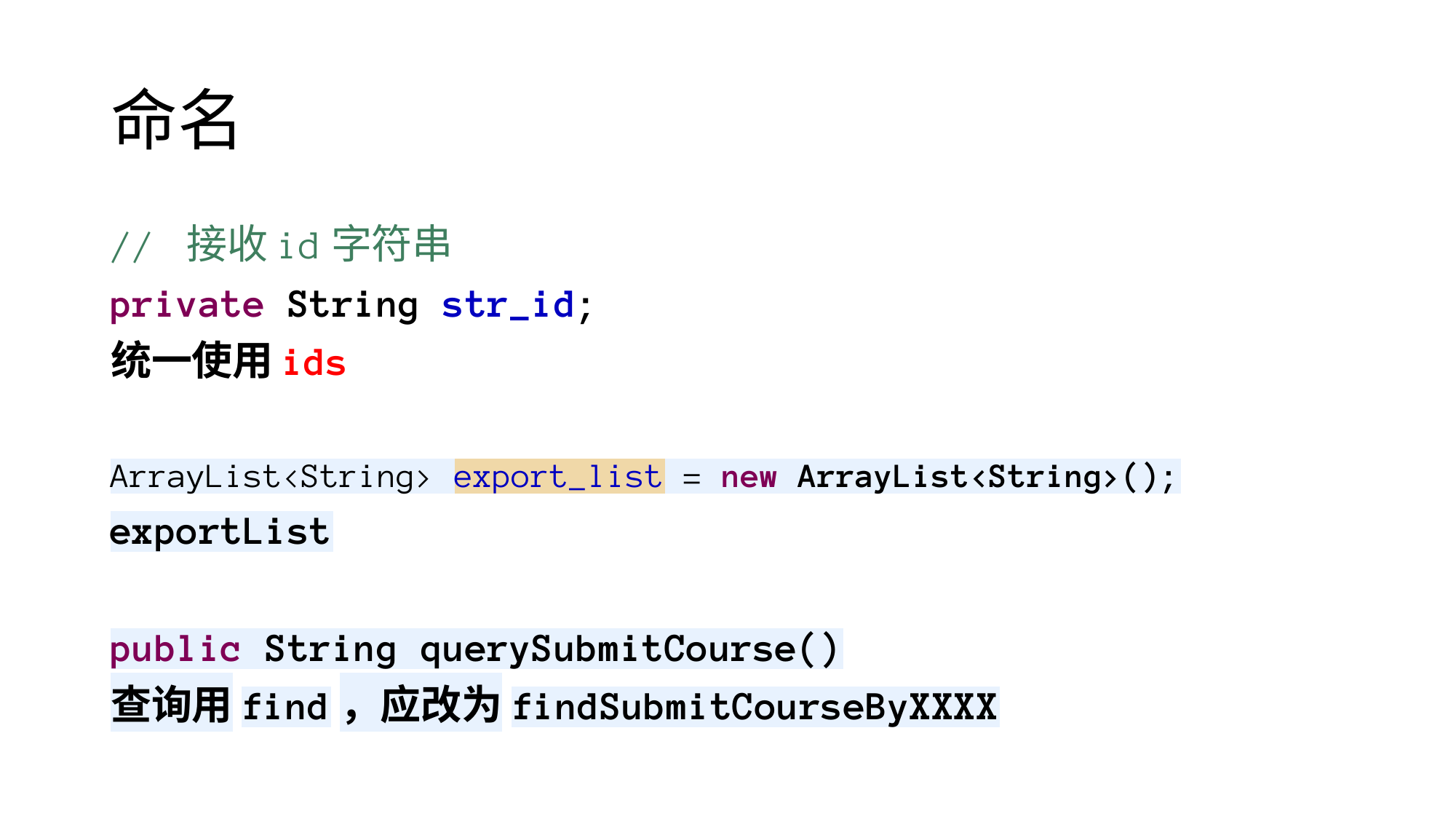

# 命名
// 接收id字符串
private String str_id;
统一使用ids

ArrayList<String> export_list = new ArrayList<String>();
exportList

public String querySubmitCourse()
查询用find，应改为findSubmitCourseByXXXX